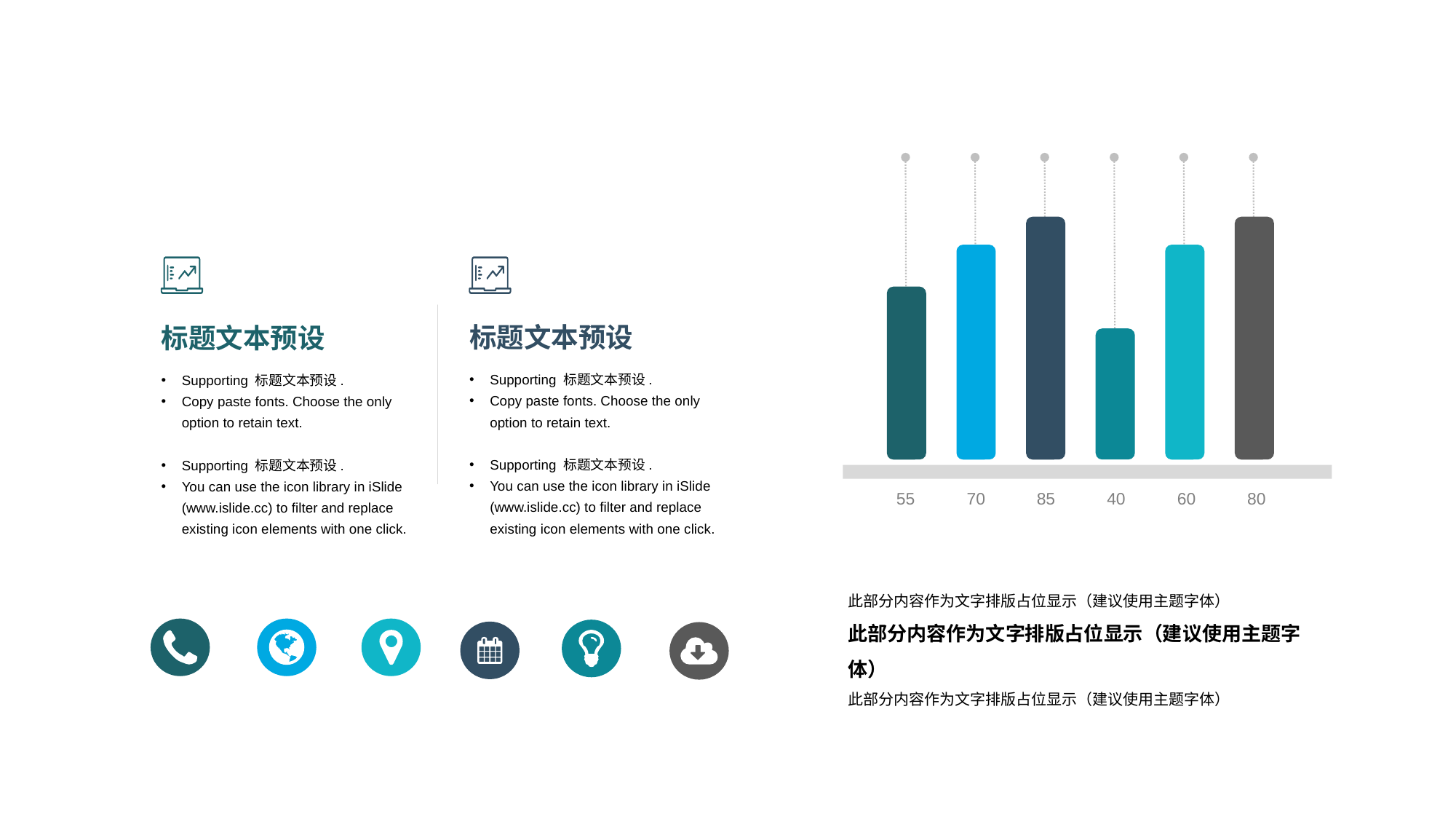

标题文本预设
Supporting 标题文本预设.
Copy paste fonts. Choose the only option to retain text.

Supporting 标题文本预设.
You can use the icon library in iSlide  (www.islide.cc) to filter and replace existing icon elements with one click.
标题文本预设
Supporting 标题文本预设.
Copy paste fonts. Choose the only option to retain text.

Supporting 标题文本预设.
You can use the icon library in iSlide  (www.islide.cc) to filter and replace existing icon elements with one click.

55
70
85
40
60
80
此部分内容作为文字排版占位显示（建议使用主题字体）
此部分内容作为文字排版占位显示（建议使用主题字体）
此部分内容作为文字排版占位显示（建议使用主题字体）